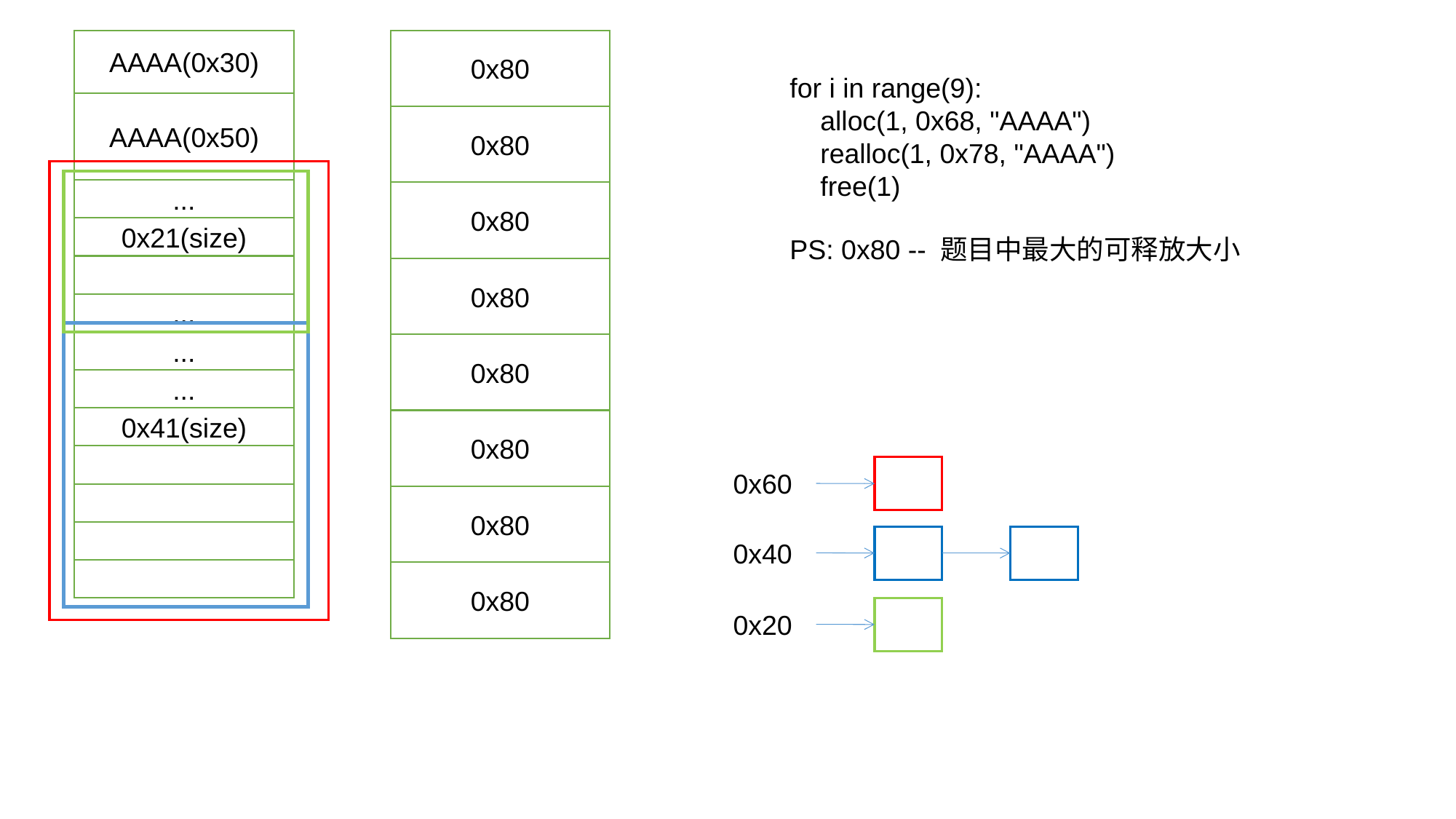

AAAA(0x30)
0x80
for i in range(9):
    alloc(1, 0x68, "AAAA")
    realloc(1, 0x78, "AAAA")
    free(1)
AAAA(0x50)
0x80

...
0x80
0x21(size)
PS: 0x80 -- 题目中最大的可释放大小

0x80
...

...
0x80
...
0x41(size)
0x80

0x60

0x80

0x40

0x80

0x20